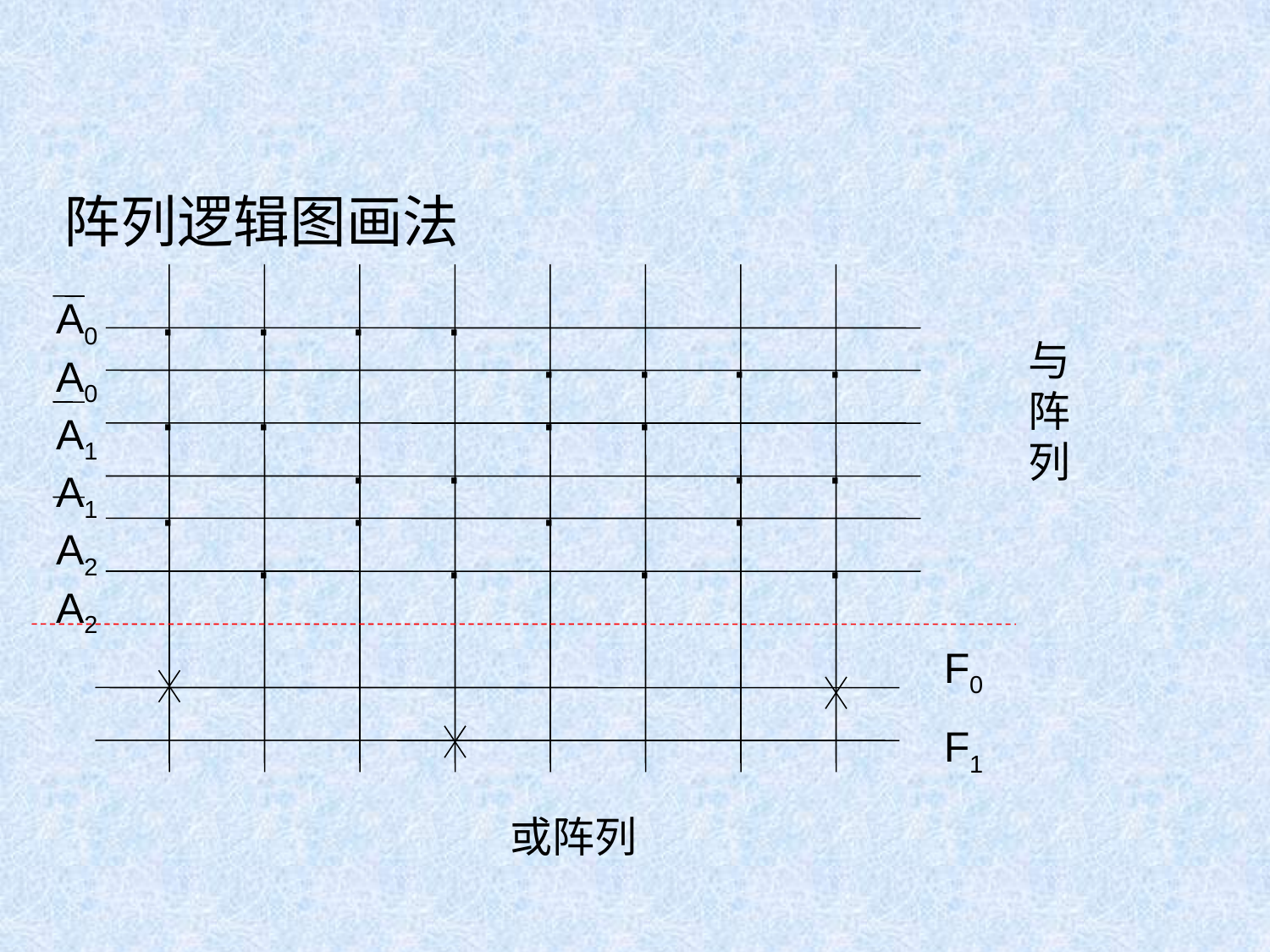

阵列逻辑图画法

∙
∙
∙

A0
A0
A1
A1
A2
A2
∙
∙
∙

∙
∙
∙
∙
与阵列

∙
∙
∙

∙
∙
∙
∙

∙
∙
∙

∙
∙
∙
∙

F0
F1

或阵列